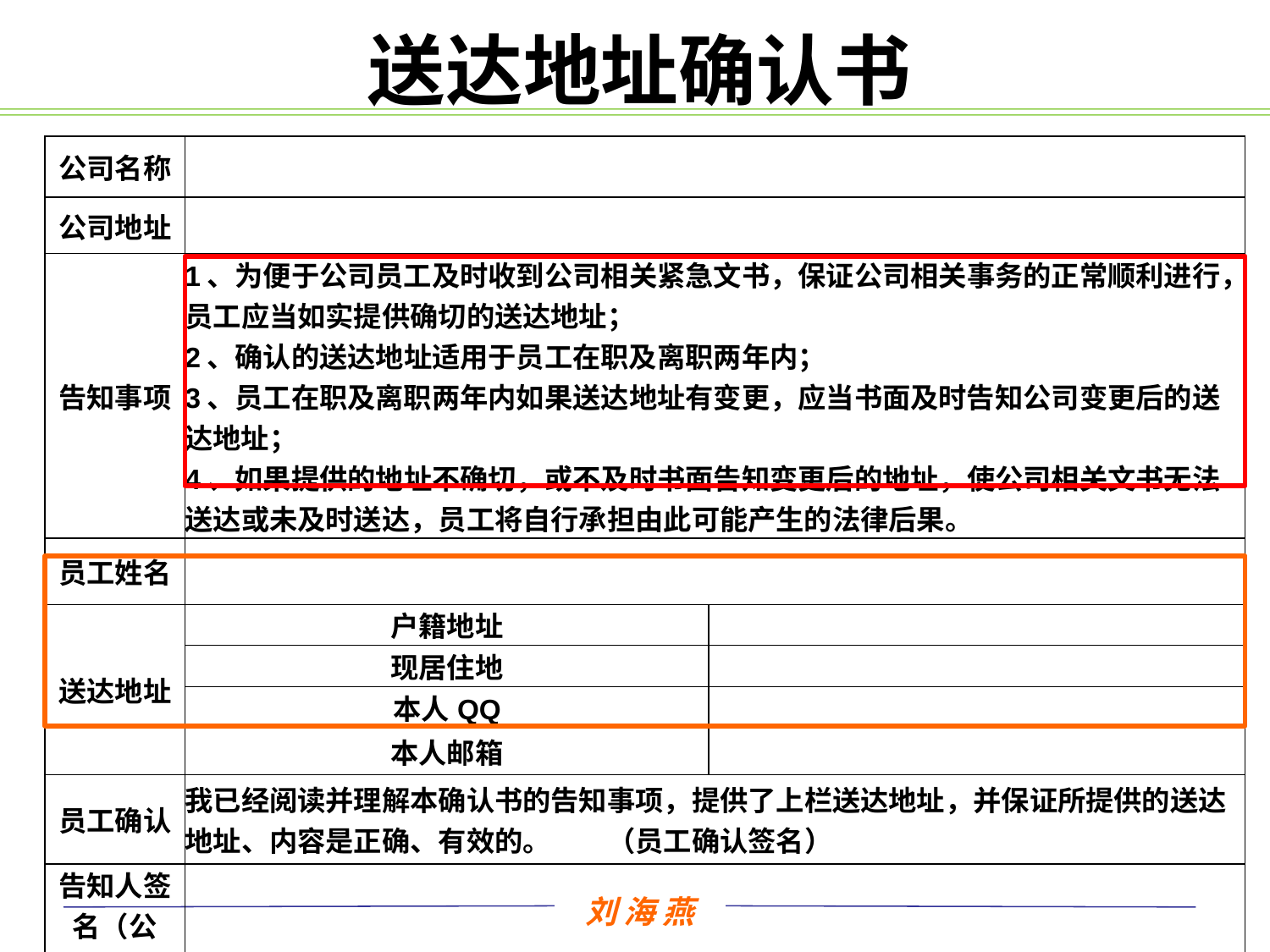

# 送达地址确认书
| 公司名称 |  |  |
| --- | --- | --- |
| 公司地址 |  |  |
| 告知事项 | 1、为便于公司员工及时收到公司相关紧急文书，保证公司相关事务的正常顺利进行，员工应当如实提供确切的送达地址； 2、确认的送达地址适用于员工在职及离职两年内； 3、员工在职及离职两年内如果送达地址有变更，应当书面及时告知公司变更后的送达地址； 4、如果提供的地址不确切，或不及时书面告知变更后的地址，使公司相关文书无法送达或未及时送达，员工将自行承担由此可能产生的法律后果。 |  |
| 员工姓名 |  |  |
| 送达地址 | 户籍地址 |  |
|  | 现居住地 |  |
|  | 本人QQ |  |
|  | 本人邮箱 |  |
| 员工确认 | 我已经阅读并理解本确认书的告知事项，提供了上栏送达地址，并保证所提供的送达地址、内容是正确、有效的。　　（员工确认签名） |  |
| 告知人签名（公章） |  |  |